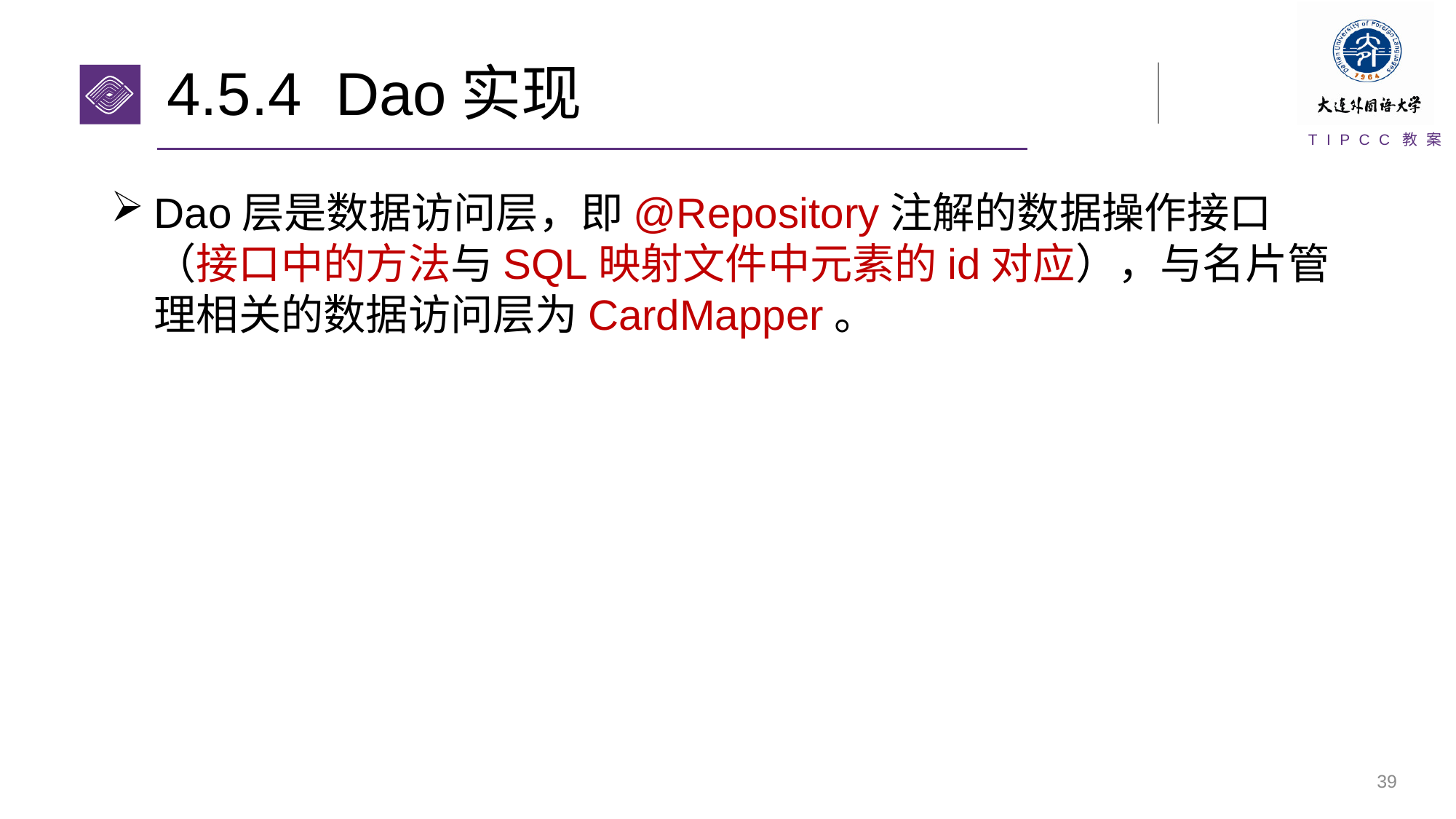

# 4.5.4  Dao实现
Dao层是数据访问层，即@Repository注解的数据操作接口（接口中的方法与SQL映射文件中元素的id对应），与名片管理相关的数据访问层为CardMapper。
39